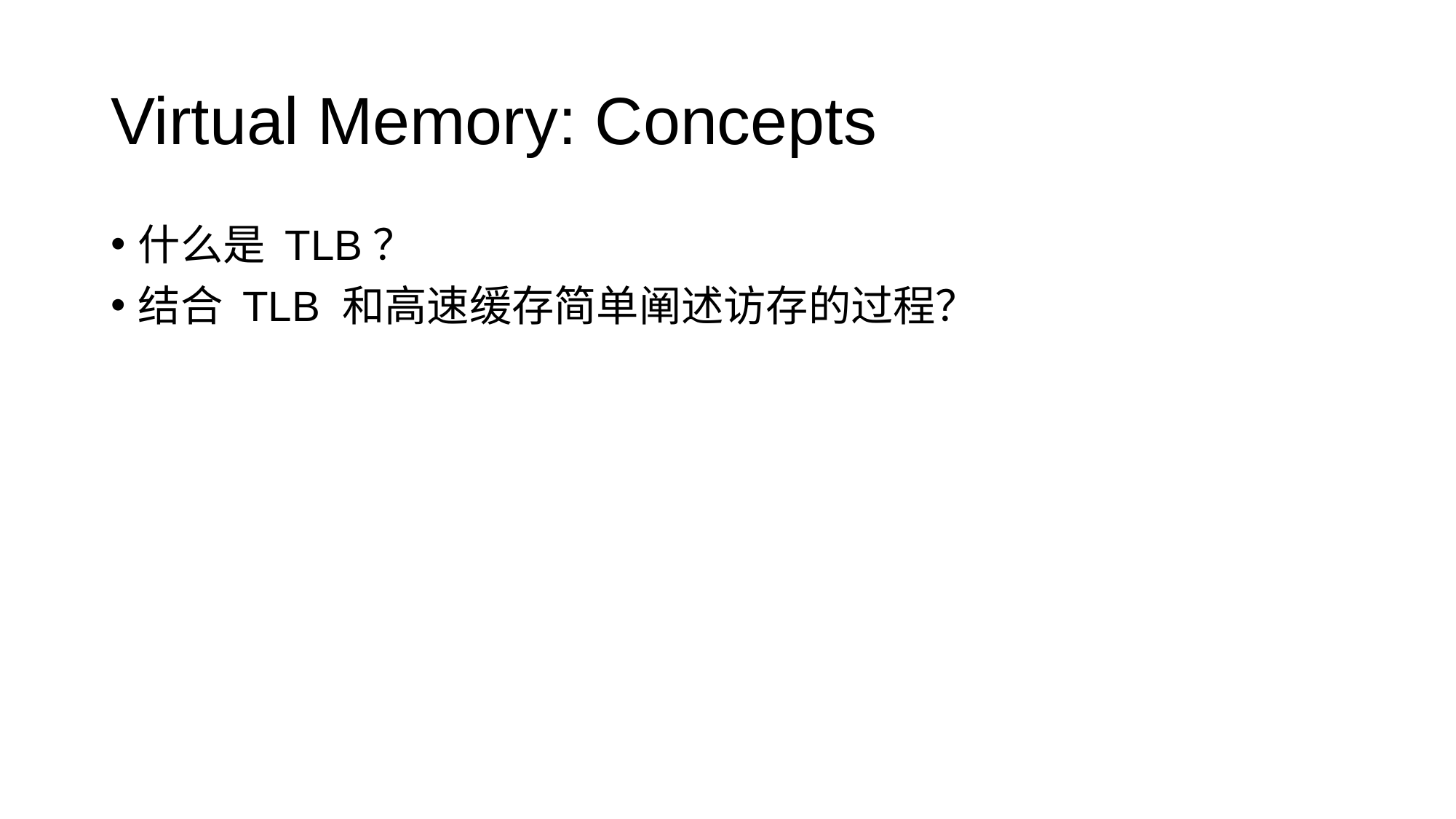

# Virtual Memory: Concepts
什么是 TLB？
结合 TLB 和高速缓存简单阐述访存的过程？